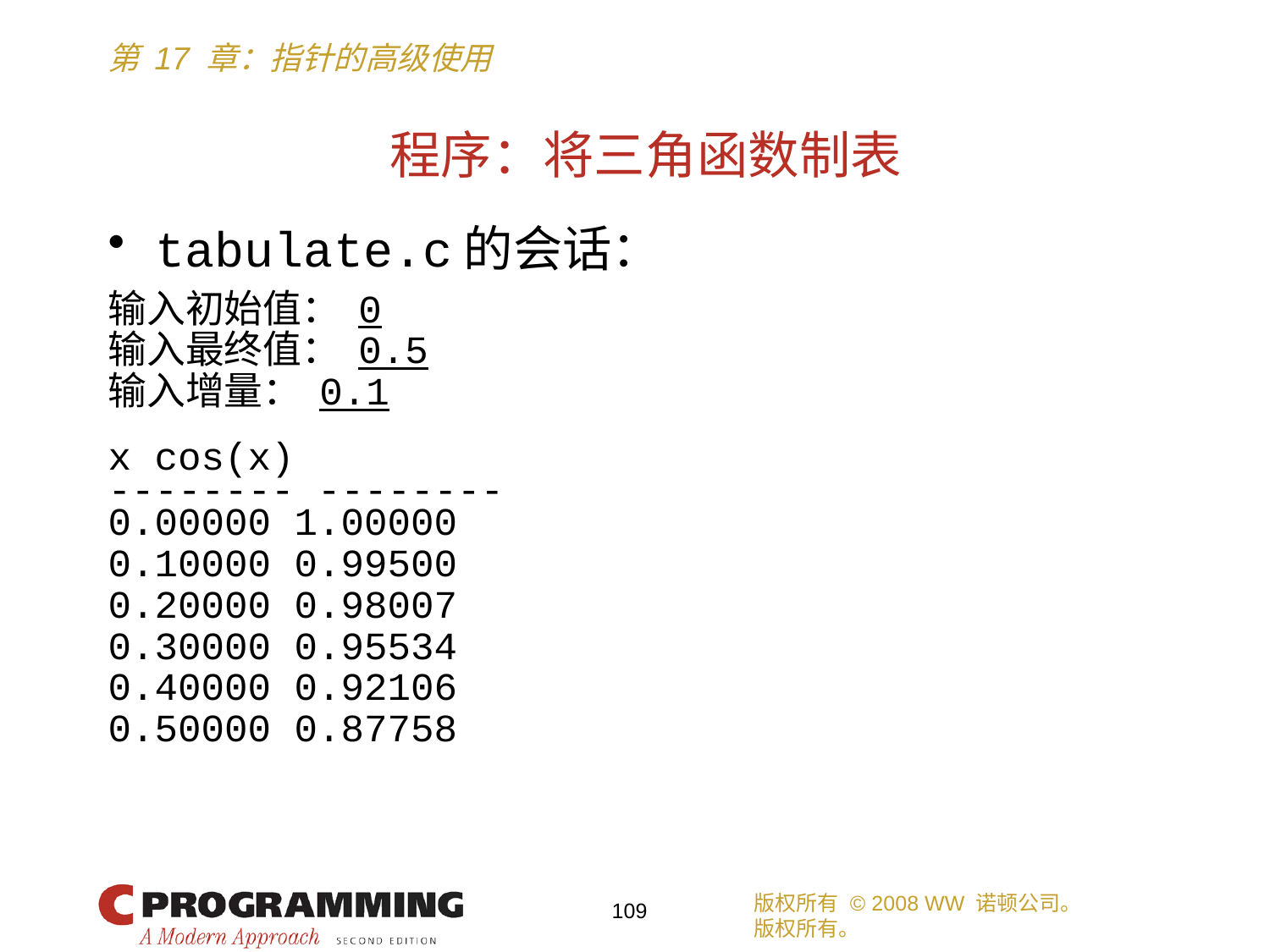

# 程序：将三角函数制表
tabulate.c的会话：
输入初始值： 0
输入最终值： 0.5
输入增量： 0.1

x cos(x)
-------- --------
0.00000 1.00000
0.10000 0.99500
0.20000 0.98007
0.30000 0.95534
0.40000 0.92106
0.50000 0.87758
版权所有 © 2008 WW 诺顿公司。
版权所有。
109